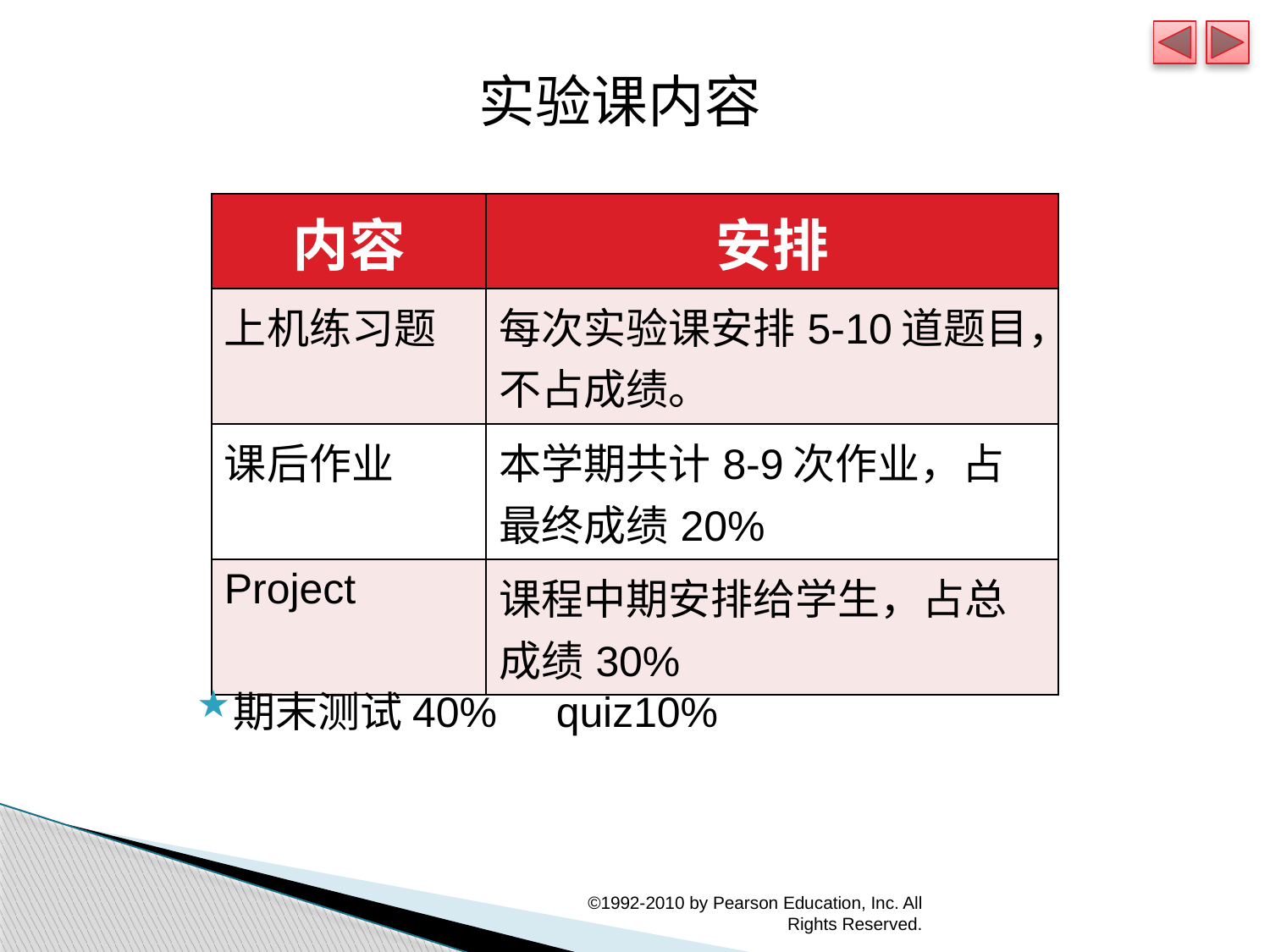

实验课内容
| 内容 | 安排 |
| --- | --- |
| 上机练习题 | 每次实验课安排5-10道题目，不占成绩。 |
| 课后作业 | 本学期共计8-9次作业，占最终成绩20% |
| Project | 课程中期安排给学生，占总成绩30% |
期末测试40%     quiz10%
©1992-2010 by Pearson Education, Inc. All Rights Reserved.